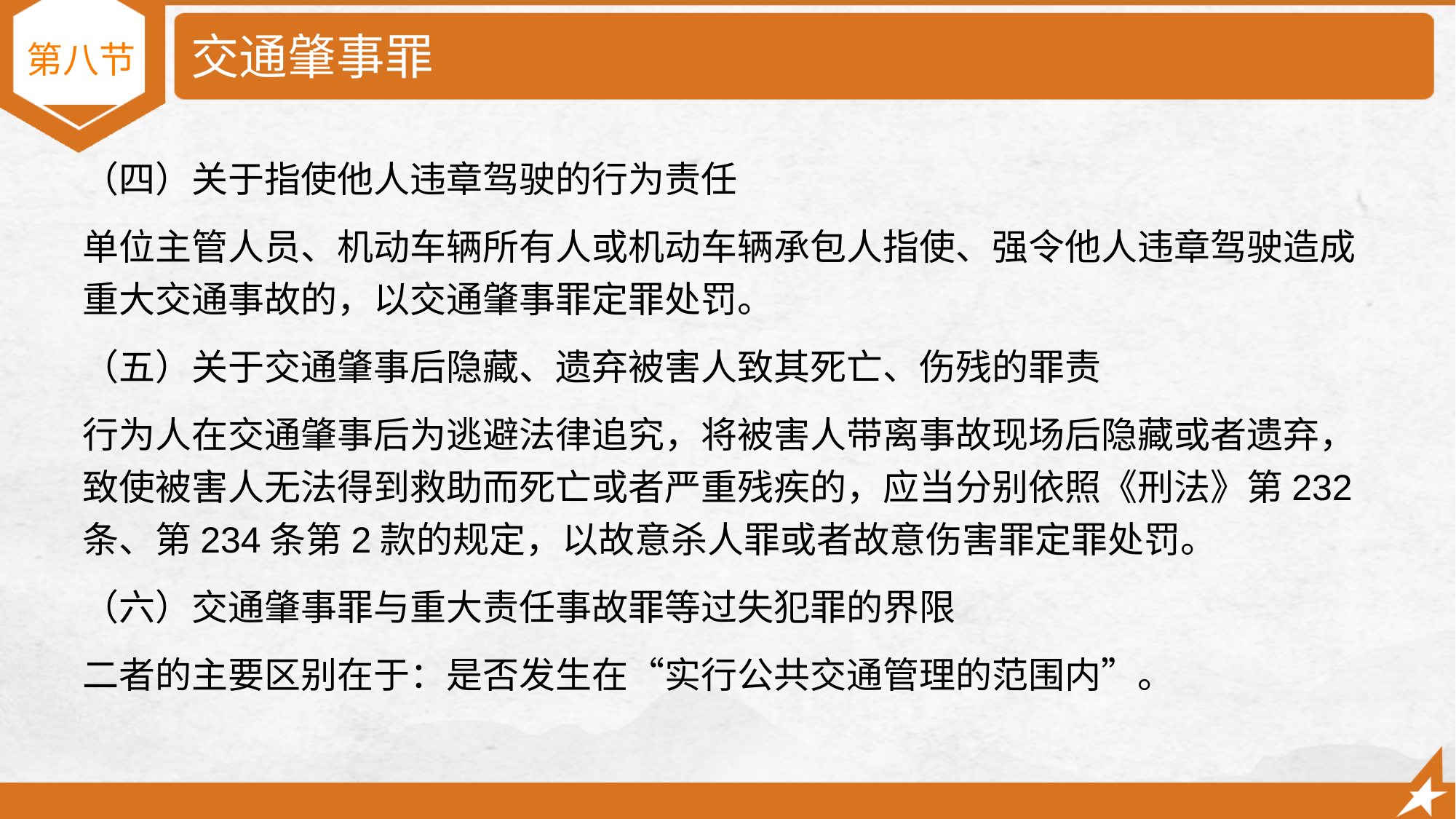

# 交通肇事罪
第八节
（四）关于指使他人违章驾驶的行为责任
单位主管人员、机动车辆所有人或机动车辆承包人指使、强令他人违章驾驶造成重大交通事故的，以交通肇事罪定罪处罚。
（五）关于交通肇事后隐藏、遗弃被害人致其死亡、伤残的罪责
行为人在交通肇事后为逃避法律追究，将被害人带离事故现场后隐藏或者遗弃，致使被害人无法得到救助而死亡或者严重残疾的，应当分别依照《刑法》第232条、第234条第2款的规定，以故意杀人罪或者故意伤害罪定罪处罚。
（六）交通肇事罪与重大责任事故罪等过失犯罪的界限
二者的主要区别在于：是否发生在“实行公共交通管理的范围内”。